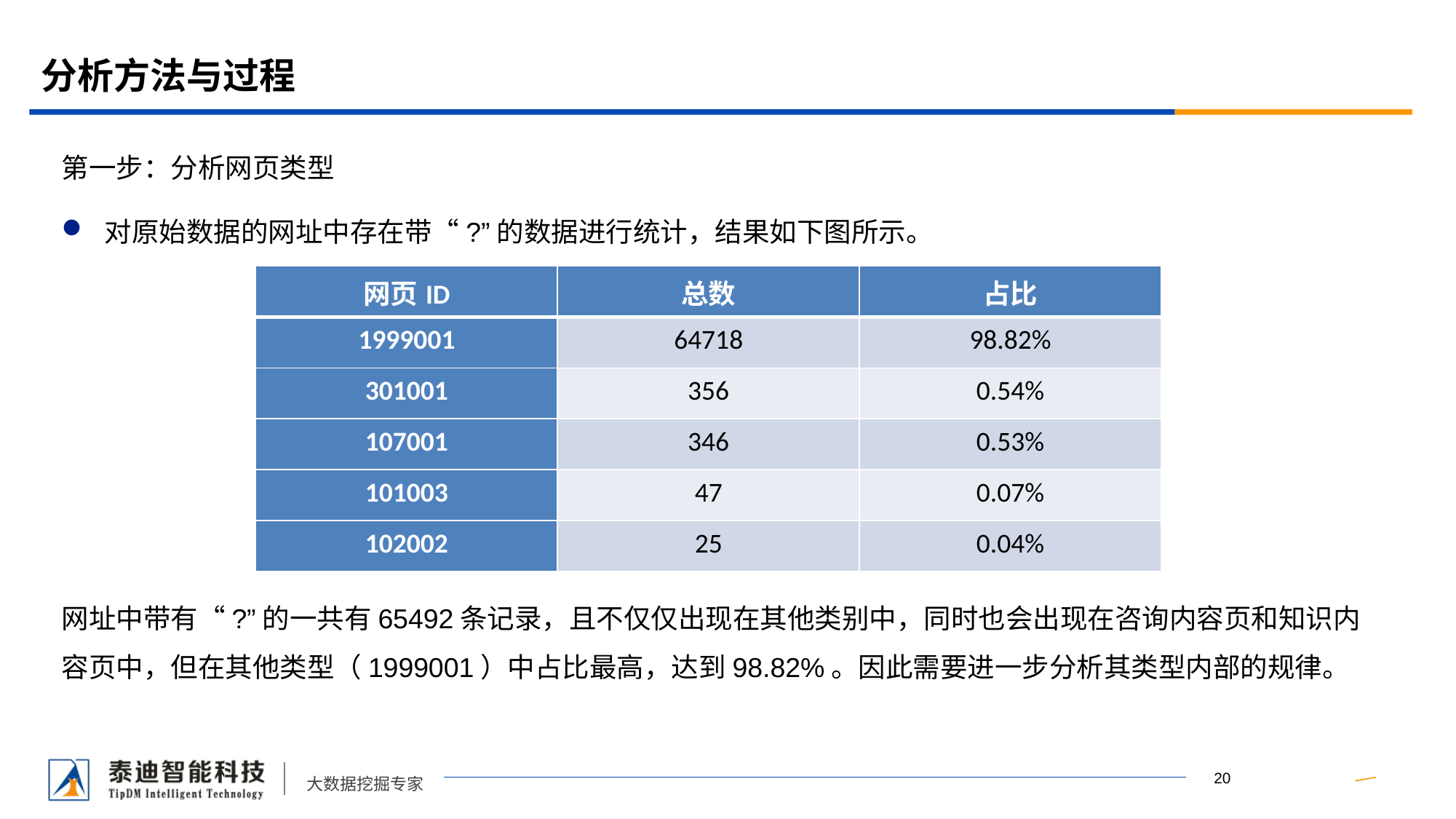

# 分析方法与过程
第一步：分析网页类型
对原始数据的网址中存在带“?”的数据进行统计，结果如下图所示。

网址中带有“?”的一共有65492条记录，且不仅仅出现在其他类别中，同时也会出现在咨询内容页和知识内容页中，但在其他类型（1999001）中占比最高，达到98.82%。因此需要进一步分析其类型内部的规律。

| 网页ID | 总数 | 占比 |
| --- | --- | --- |
| 1999001 | 64718 | 98.82% |
| 301001 | 356 | 0.54% |
| 107001 | 346 | 0.53% |
| 101003 | 47 | 0.07% |
| 102002 | 25 | 0.04% |